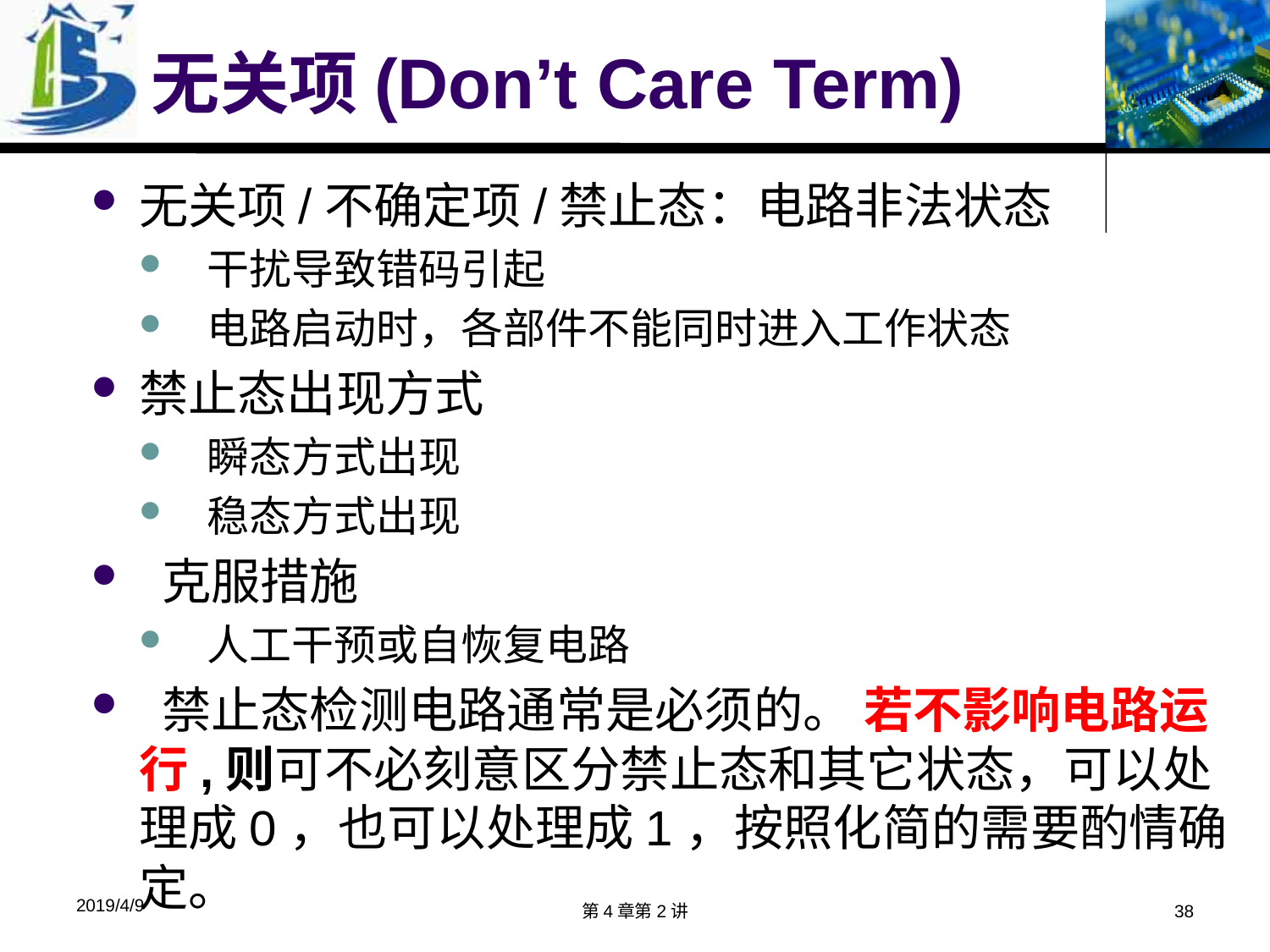

# 无关项(Don’t Care Term)
无关项/不确定项/禁止态：电路非法状态
 干扰导致错码引起
 电路启动时，各部件不能同时进入工作状态
禁止态出现方式
 瞬态方式出现
 稳态方式出现
 克服措施
 人工干预或自恢复电路
 禁止态检测电路通常是必须的。 若不影响电路运行,则可不必刻意区分禁止态和其它状态，可以处理成0，也可以处理成1，按照化简的需要酌情确定。
2019/4/9
第4章第2讲
38